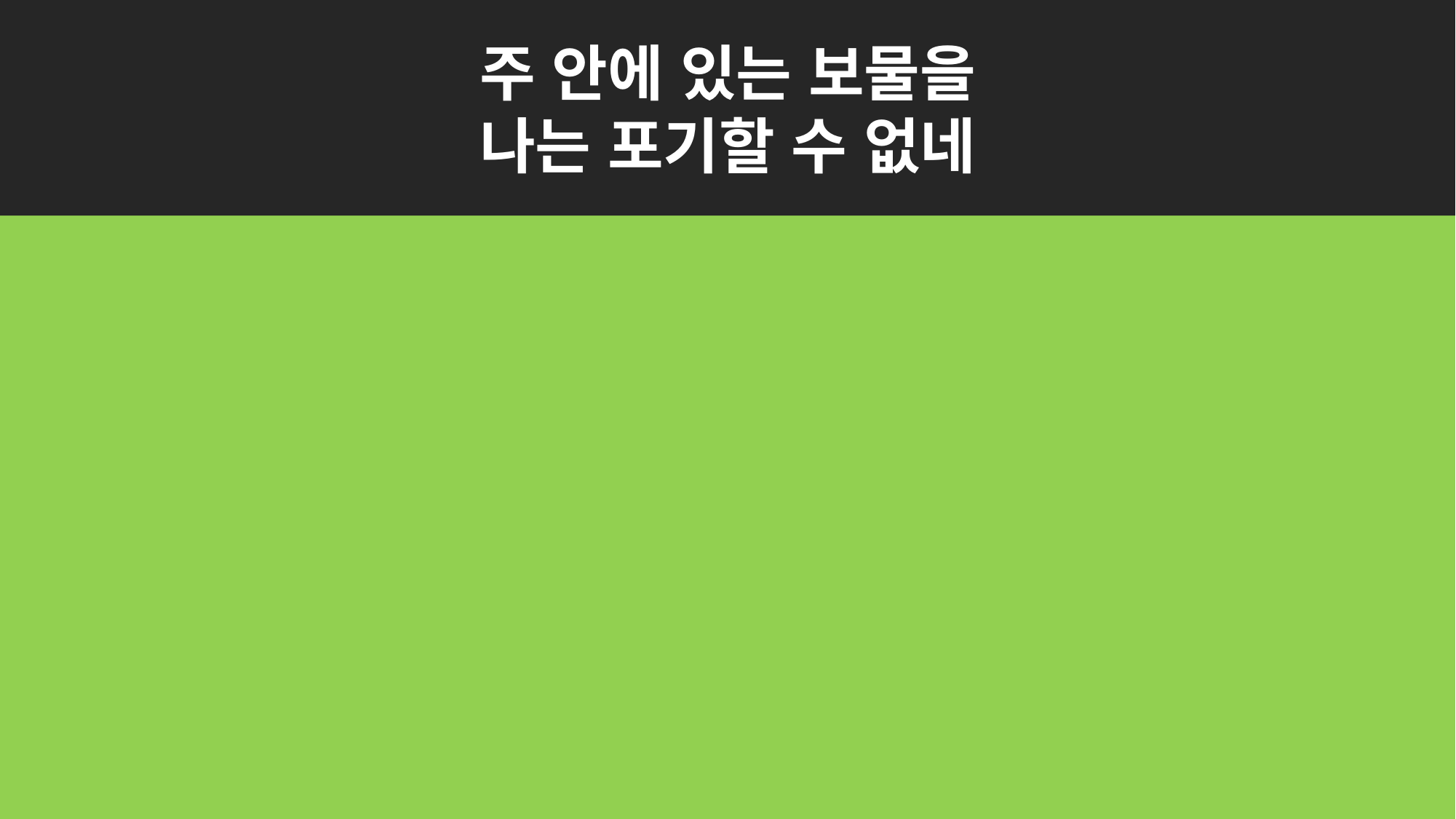

주 안에 있는 보물을
나는 포기할 수 없네